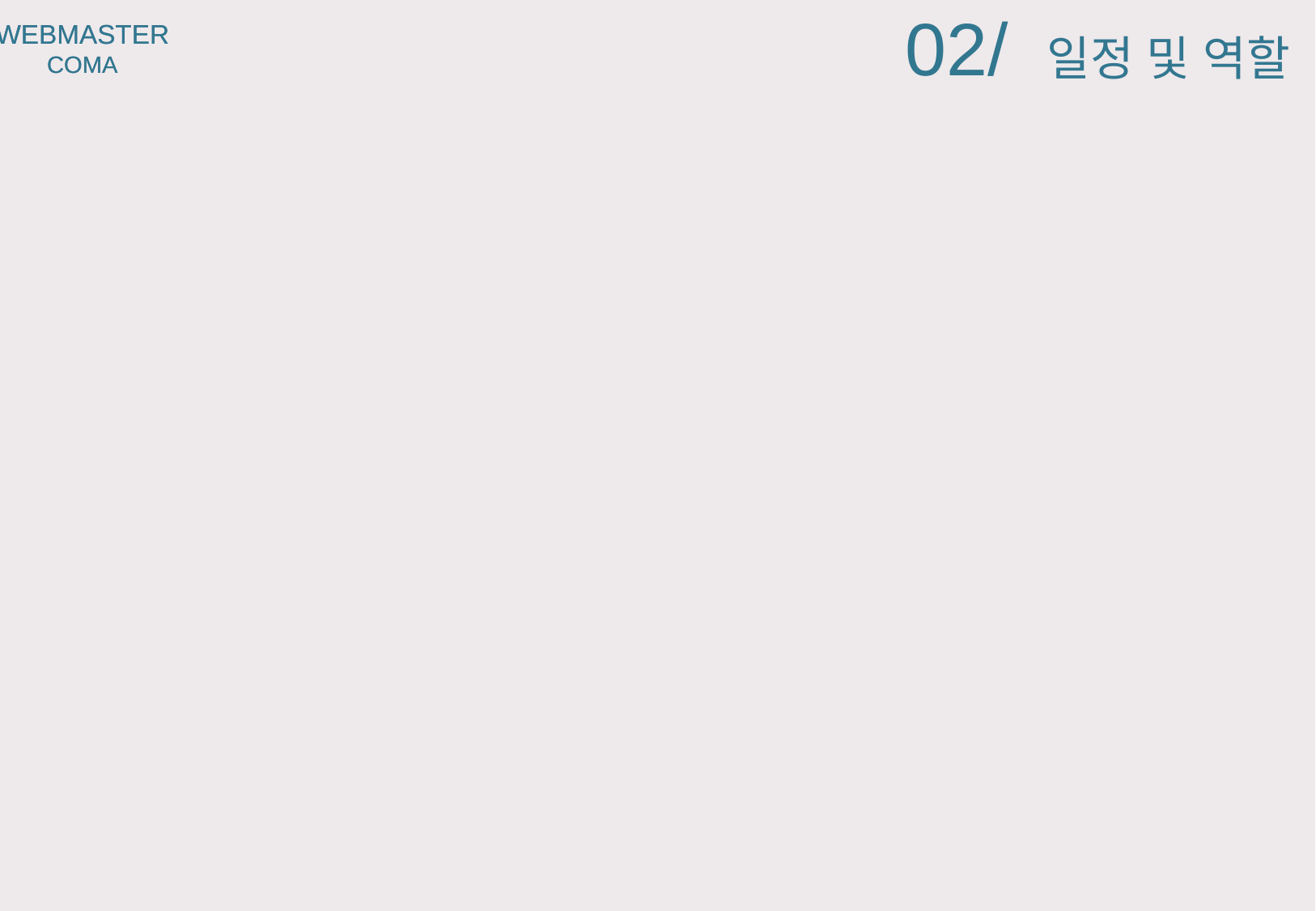

# 02/ 일정 및 역할
WEBMASTER
COMA